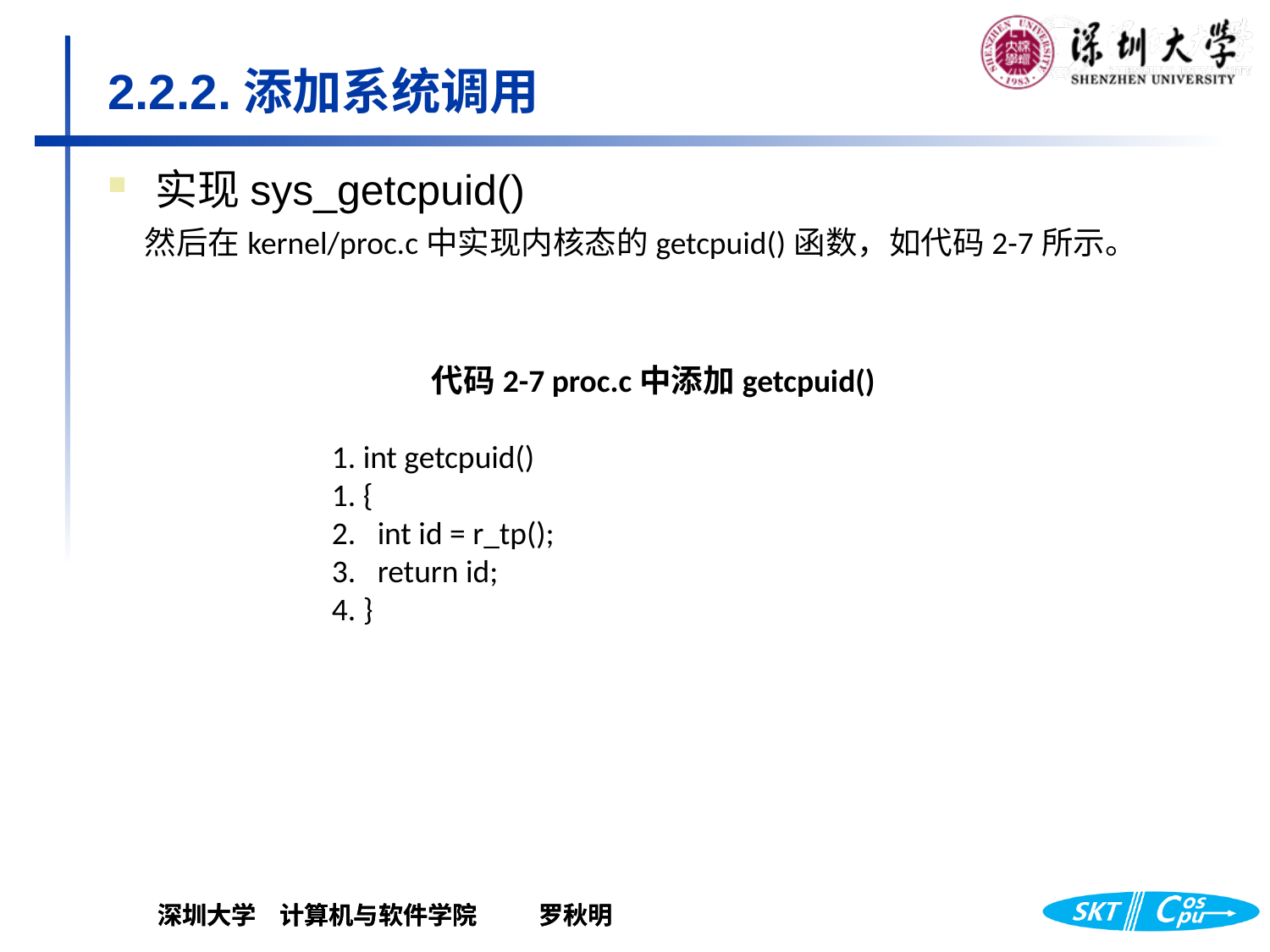

# 2.2.2.添加系统调用
实现sys_getcpuid()
然后在kernel/proc.c中实现内核态的getcpuid()函数，如代码2-7所示。
代码2-7 proc.c中添加getcpuid()

1. int getcpuid()
1. {
2.   int id = r_tp();
3.   return id;
4. }